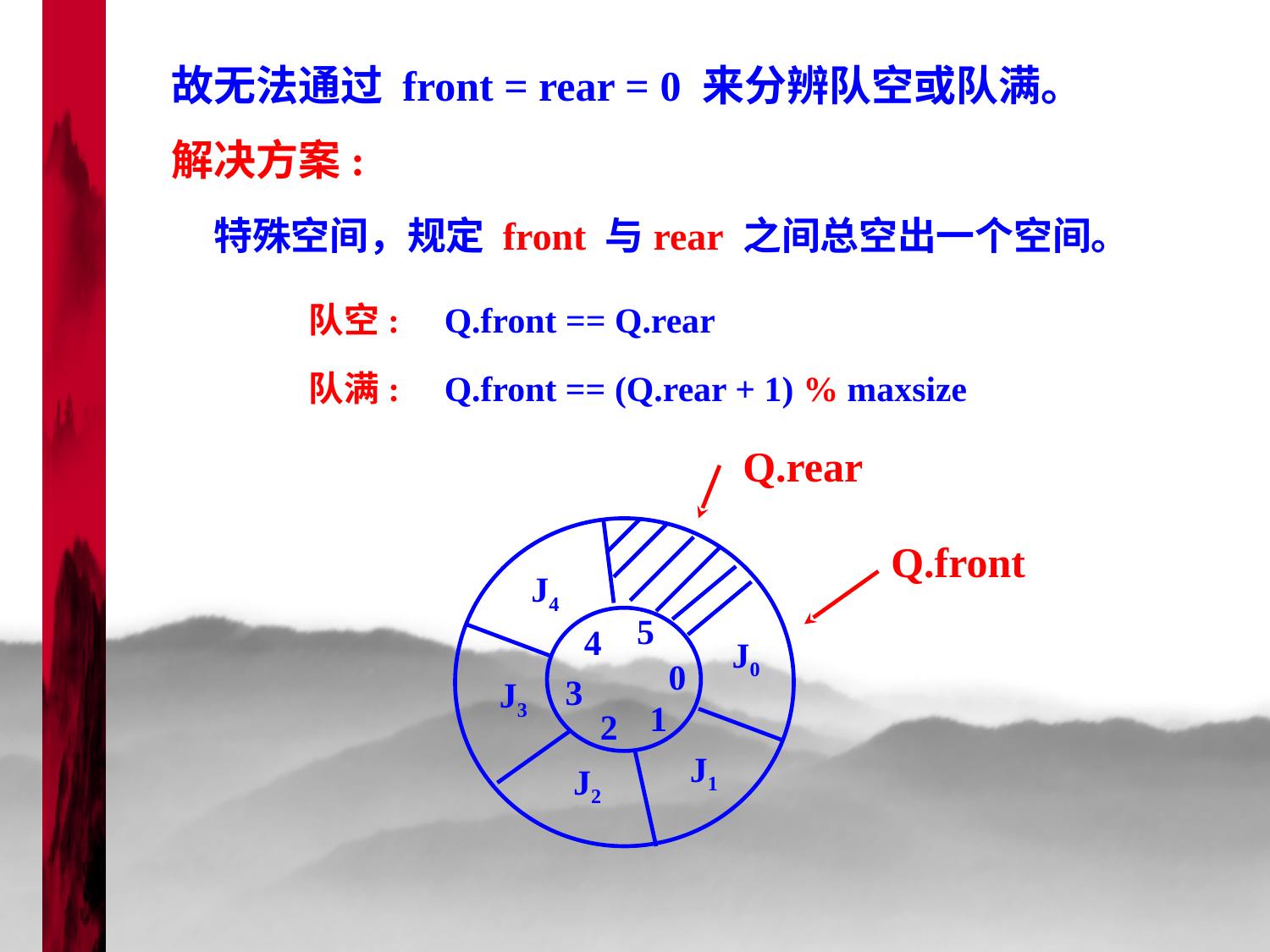

故无法通过 front = rear = 0 来分辨队空或队满。
解决方案:
特殊空间，规定 front 与rear 之间总空出一个空间。
队空:     Q.front == Q.rear
队满:     Q.front == (Q.rear + 1) % maxsize
Q.rear

Q.front
J4

5

4

J0

0
3
J3
1
2

J1

J2